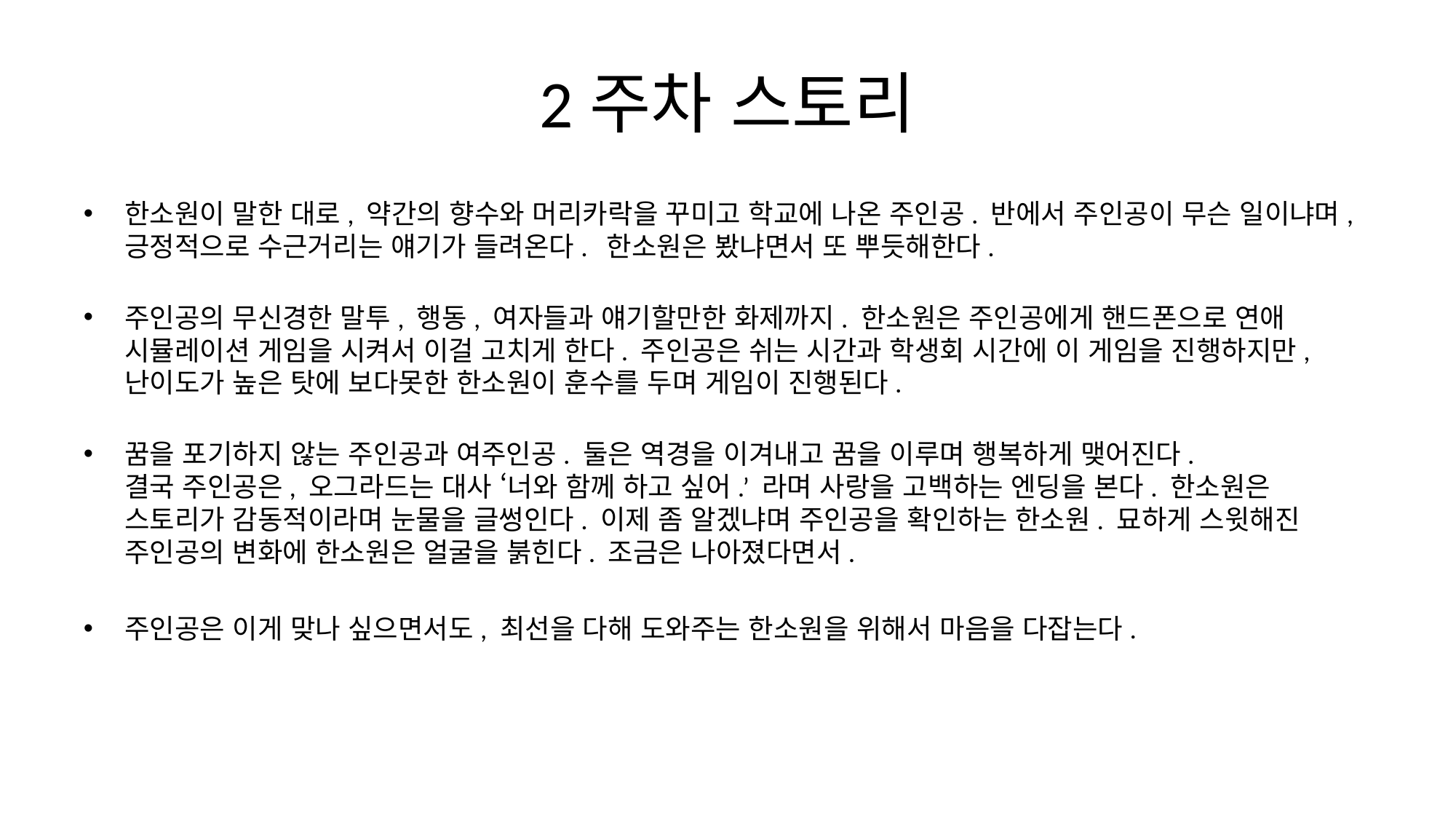

# 2주차 스토리
한소원이 말한 대로, 약간의 향수와 머리카락을 꾸미고 학교에 나온 주인공. 반에서 주인공이 무슨 일이냐며, 긍정적으로 수근거리는 얘기가 들려온다.  한소원은 봤냐면서 또 뿌듯해한다.
주인공의 무신경한 말투, 행동, 여자들과 얘기할만한 화제까지. 한소원은 주인공에게 핸드폰으로 연애 시뮬레이션 게임을 시켜서 이걸 고치게 한다. 주인공은 쉬는 시간과 학생회 시간에 이 게임을 진행하지만,
난이도가 높은 탓에 보다못한 한소원이 훈수를 두며 게임이 진행된다.
꿈을 포기하지 않는 주인공과 여주인공. 둘은 역경을 이겨내고 꿈을 이루며 행복하게 맺어진다.
결국 주인공은, 오그라드는 대사 ‘너와 함께 하고 싶어.’ 라며 사랑을 고백하는 엔딩을 본다. 한소원은 스토리가 감동적이라며 눈물을 글썽인다. 이제 좀 알겠냐며 주인공을 확인하는 한소원. 묘하게 스윗해진 주인공의 변화에 한소원은 얼굴을 붉힌다. 조금은 나아졌다면서.

주인공은 이게 맞나 싶으면서도, 최선을 다해 도와주는 한소원을 위해서 마음을 다잡는다.